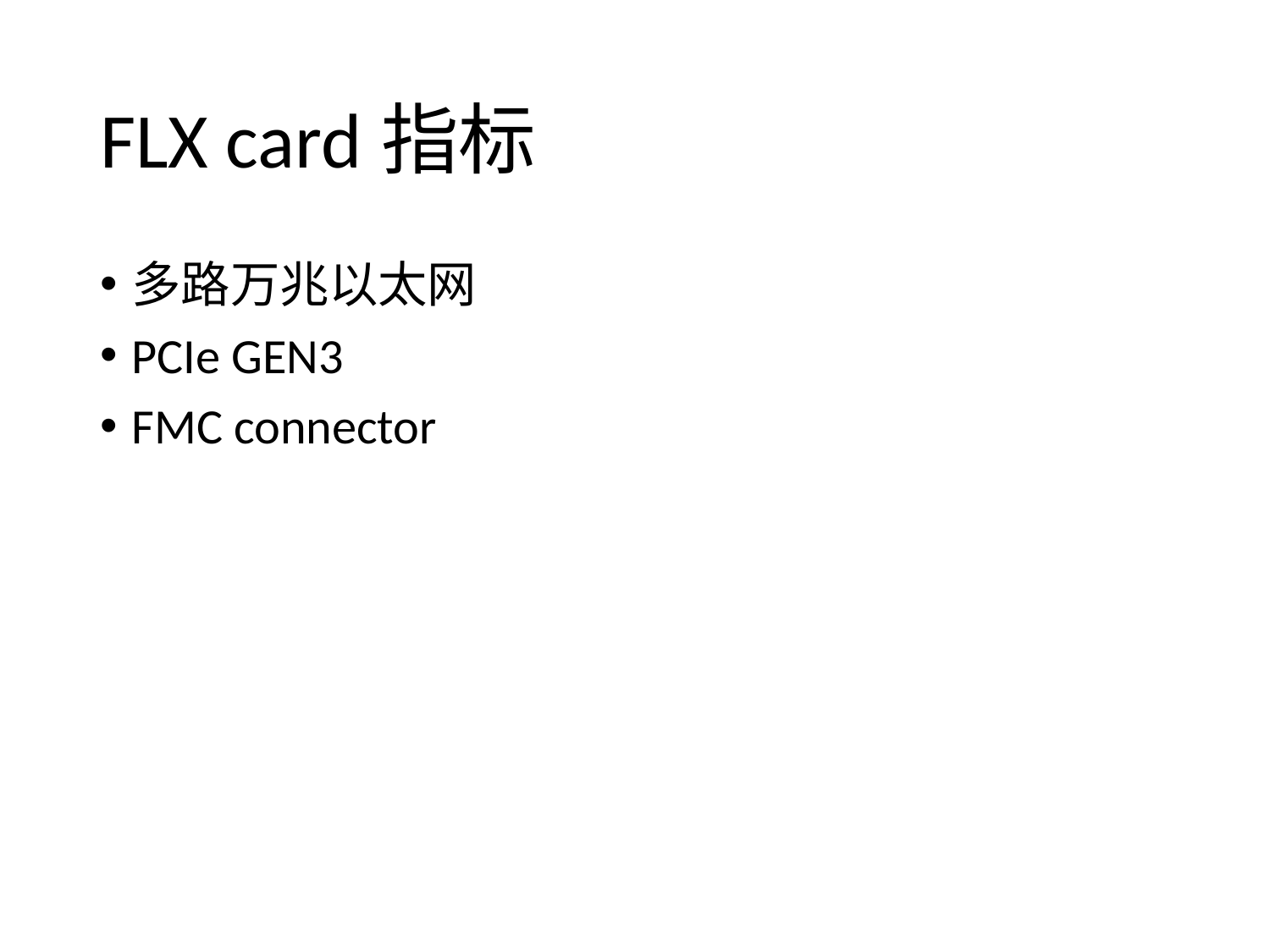

# FLX card指标
多路万兆以太网
PCIe GEN3
FMC connector